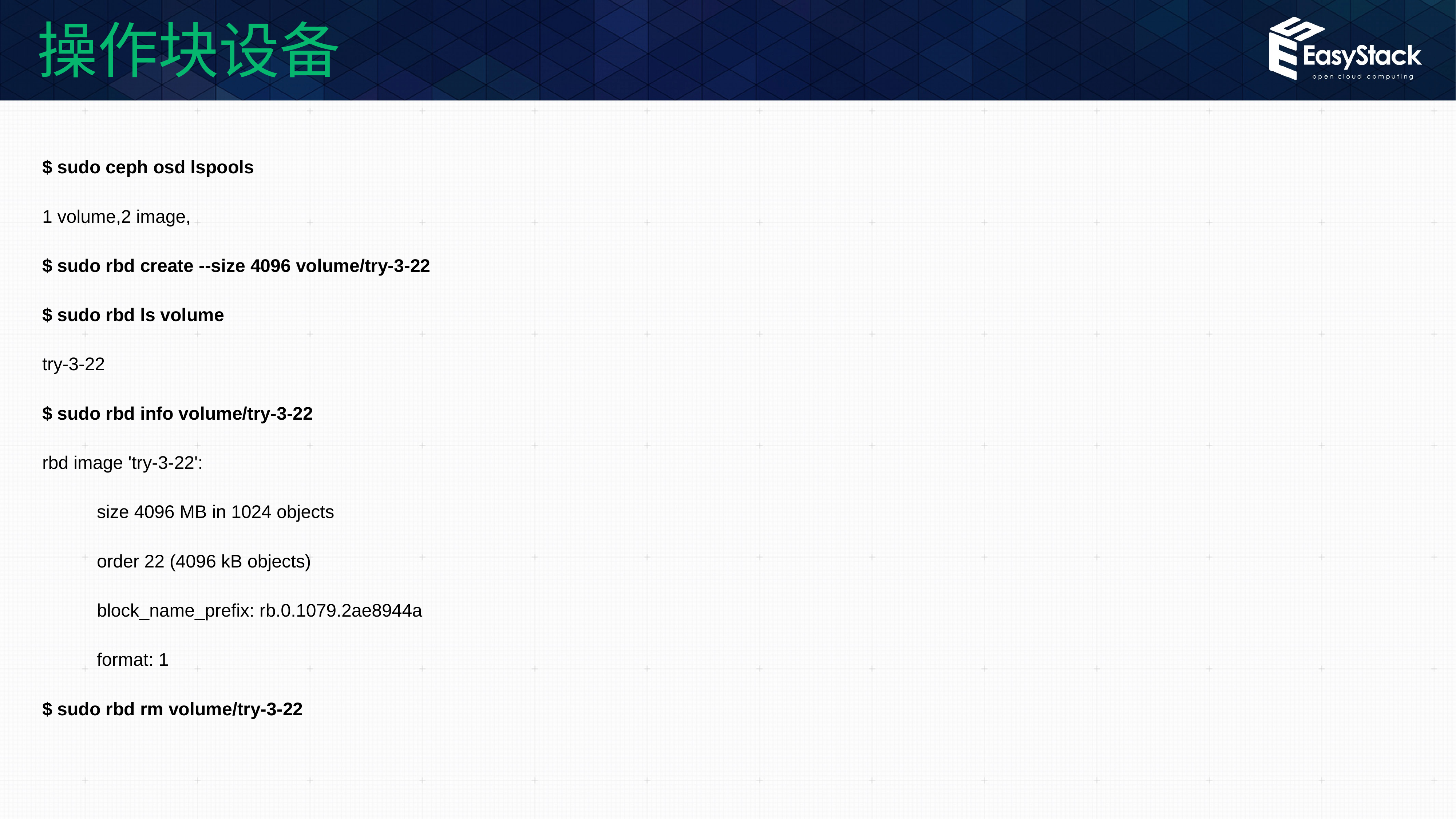

# 操作块设备
$ sudo ceph osd lspools
1 volume,2 image,
$ sudo rbd create --size 4096 volume/try-3-22
$ sudo rbd ls volume
try-3-22
$ sudo rbd info volume/try-3-22
rbd image 'try-3-22':
	size 4096 MB in 1024 objects
	order 22 (4096 kB objects)
	block_name_prefix: rb.0.1079.2ae8944a
	format: 1
$ sudo rbd rm volume/try-3-22